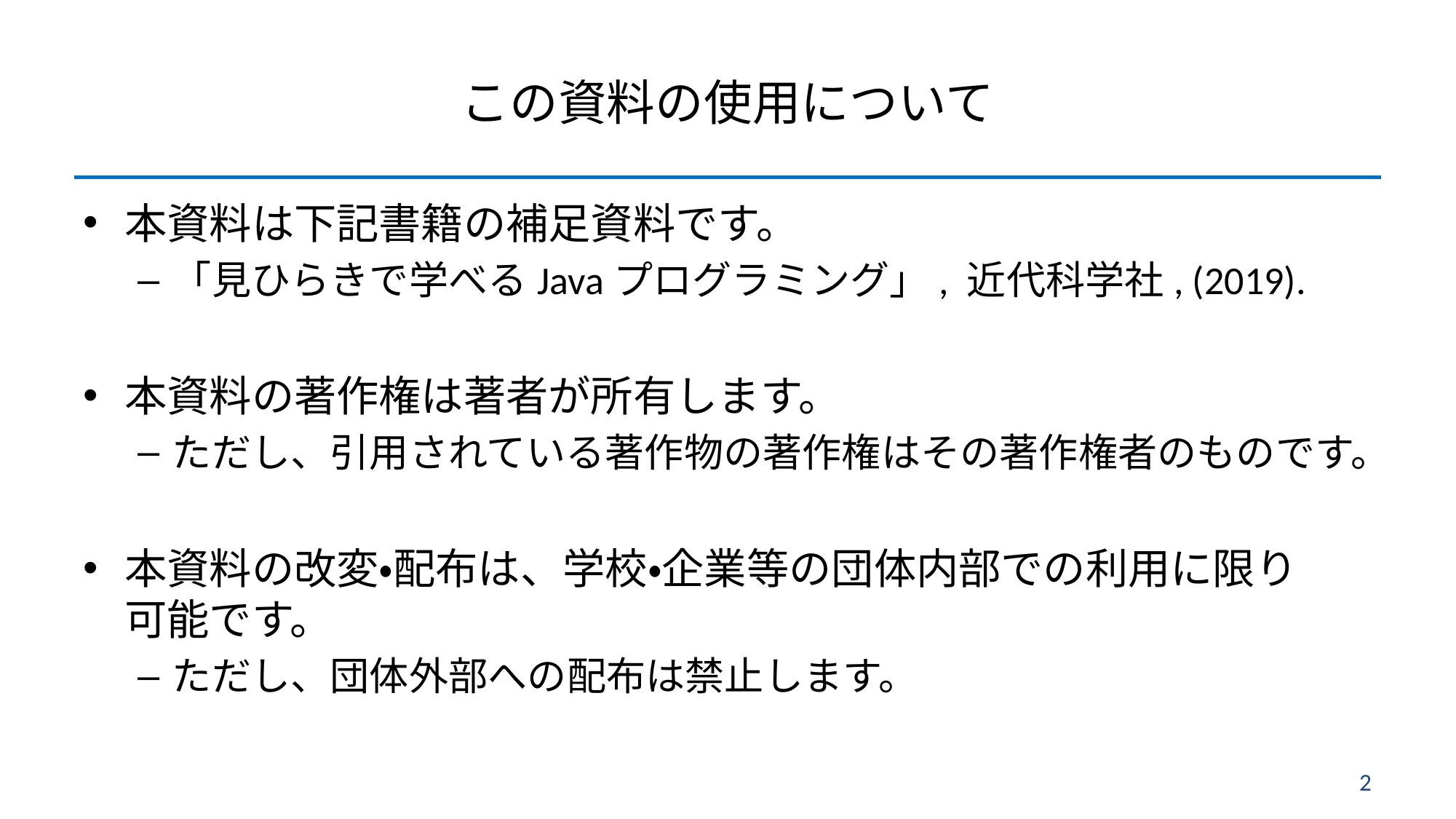

# この資料の使用について
本資料は下記書籍の補足資料です。
「見ひらきで学べるJavaプログラミング」, 近代科学社, (2019).

本資料の著作権は著者が所有します。
ただし、引用されている著作物の著作権はその著作権者のものです。

本資料の改変・配布は、学校・企業等の団体内部での利用に限り
可能です。
ただし、団体外部への配布は禁止します。
2